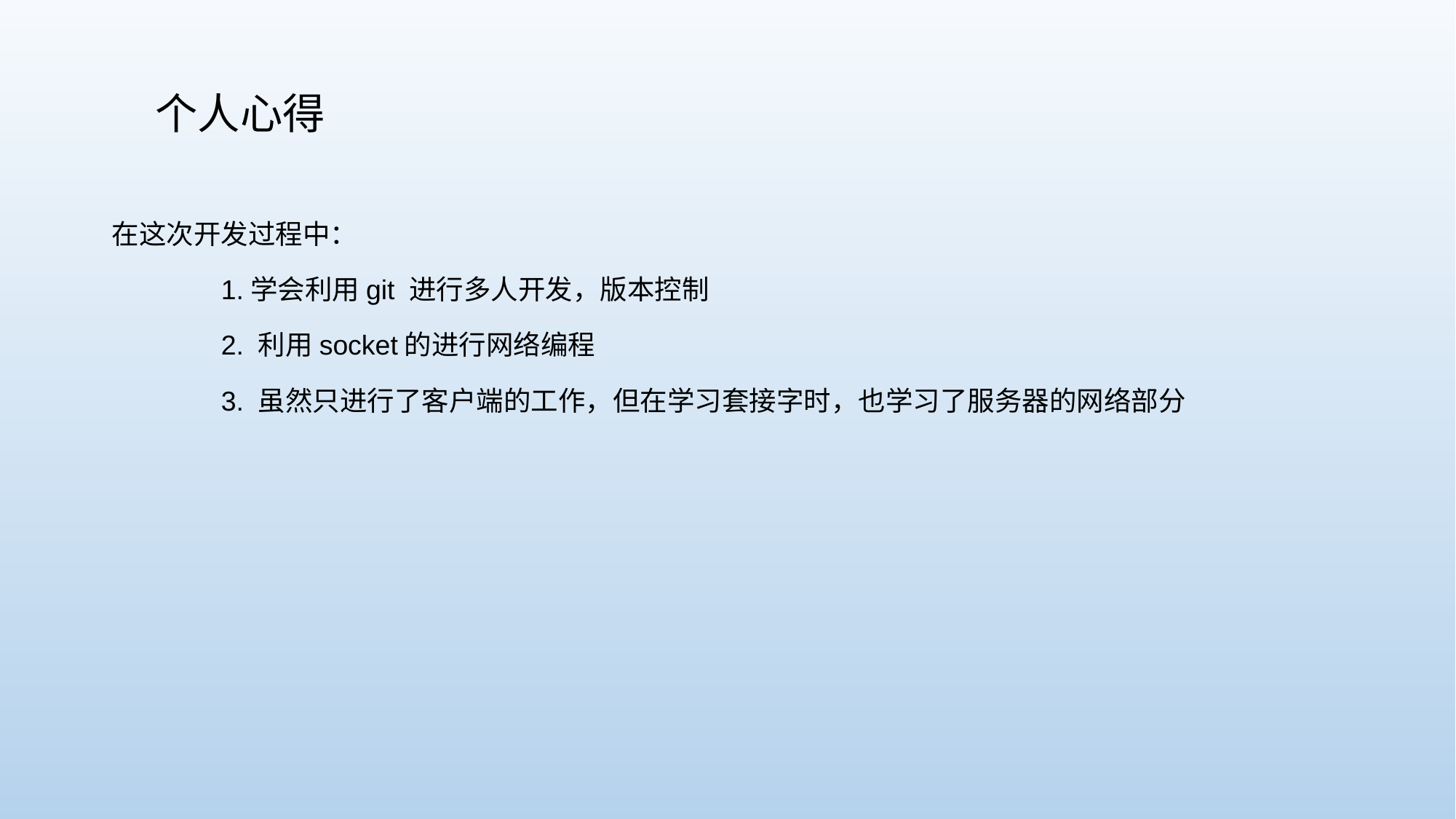

个人心得
在这次开发过程中：
	1.学会利用git 进行多人开发，版本控制
	2. 利用socket的进行网络编程
	3. 虽然只进行了客户端的工作，但在学习套接字时，也学习了服务器的网络部分